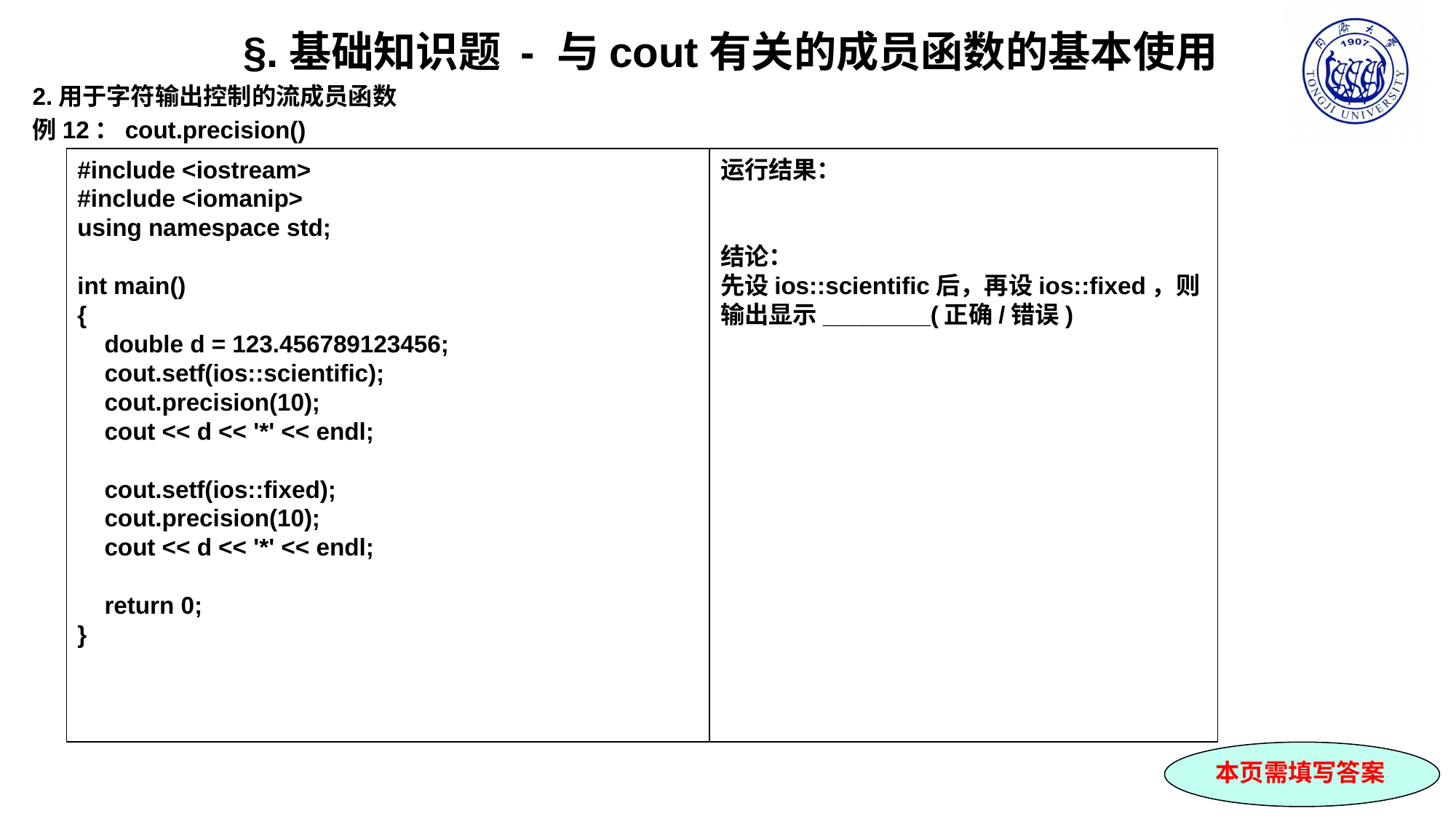

§.基础知识题 - 与cout有关的成员函数的基本使用
2.用于字符输出控制的流成员函数
例12：cout.precision()
#include <iostream>
#include <iomanip>
using namespace std;

int main()
{
    double d = 123.456789123456;
    cout.setf(ios::scientific);
    cout.precision(10);
    cout << d << '*' << endl;

    cout.setf(ios::fixed);
    cout.precision(10);
    cout << d << '*' << endl;

    return 0;
}
运行结果：

结论：
先设ios::scientific后，再设ios::fixed，则输出显示________(正确/错误)
本页需填写答案